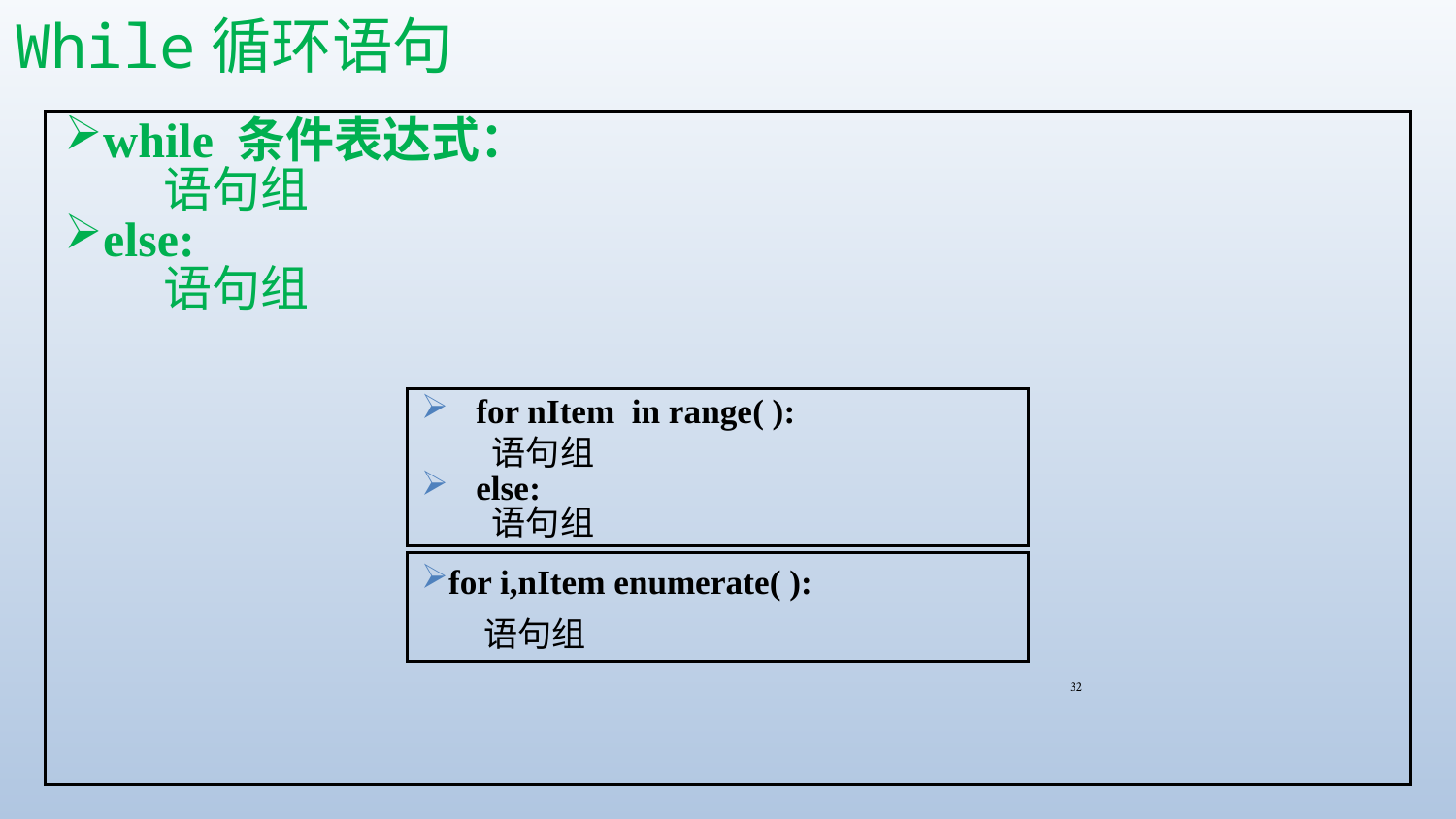

# While循环语句
while 条件表达式：
        语句组
else:
        语句组

for nItem  in range( ):
        语句组
else:
        语句组
for i,nItem enumerate( ):
       语句组
32